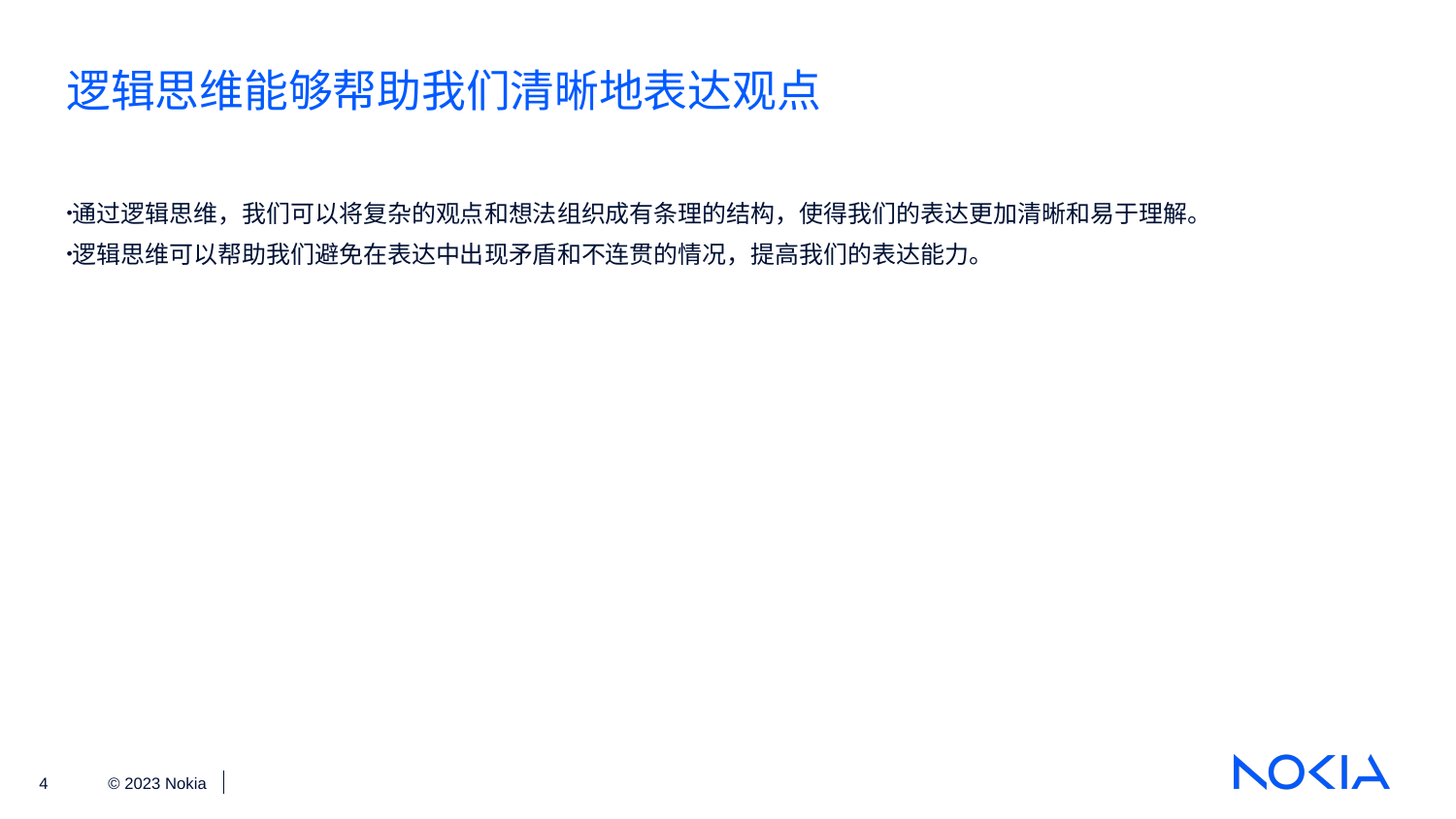

逻辑思维能够帮助我们清晰地表达观点

通过逻辑思维，我们可以将复杂的观点和想法组织成有条理的结构，使得我们的表达更加清晰和易于理解。
逻辑思维可以帮助我们避免在表达中出现矛盾和不连贯的情况，提高我们的表达能力。